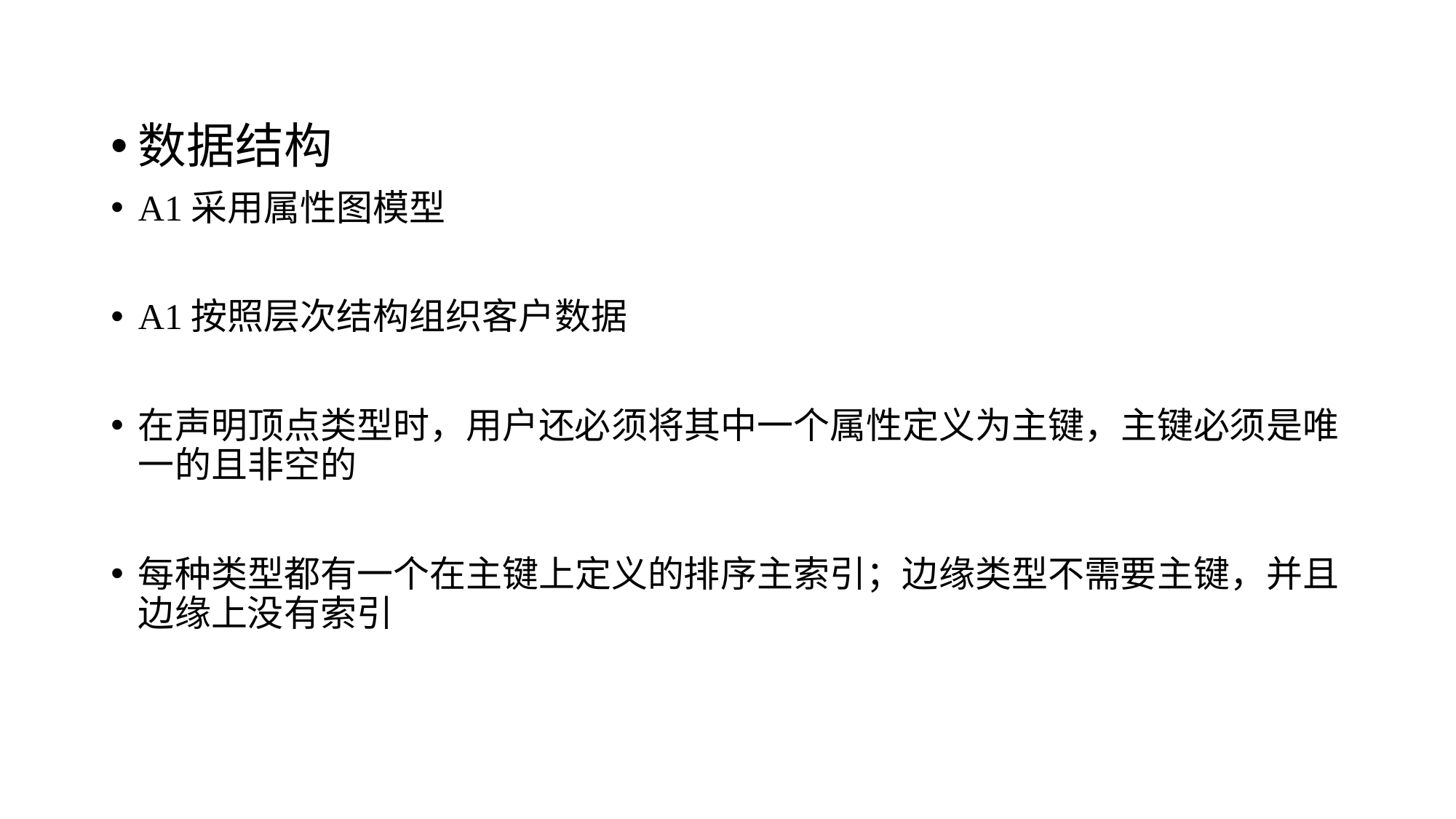

数据结构
A1采用属性图模型

A1按照层次结构组织客户数据

在声明顶点类型时，用户还必须将其中一个属性定义为主键，主键必须是唯一的且非空的

每种类型都有一个在主键上定义的排序主索引；边缘类型不需要主键，并且边缘上没有索引